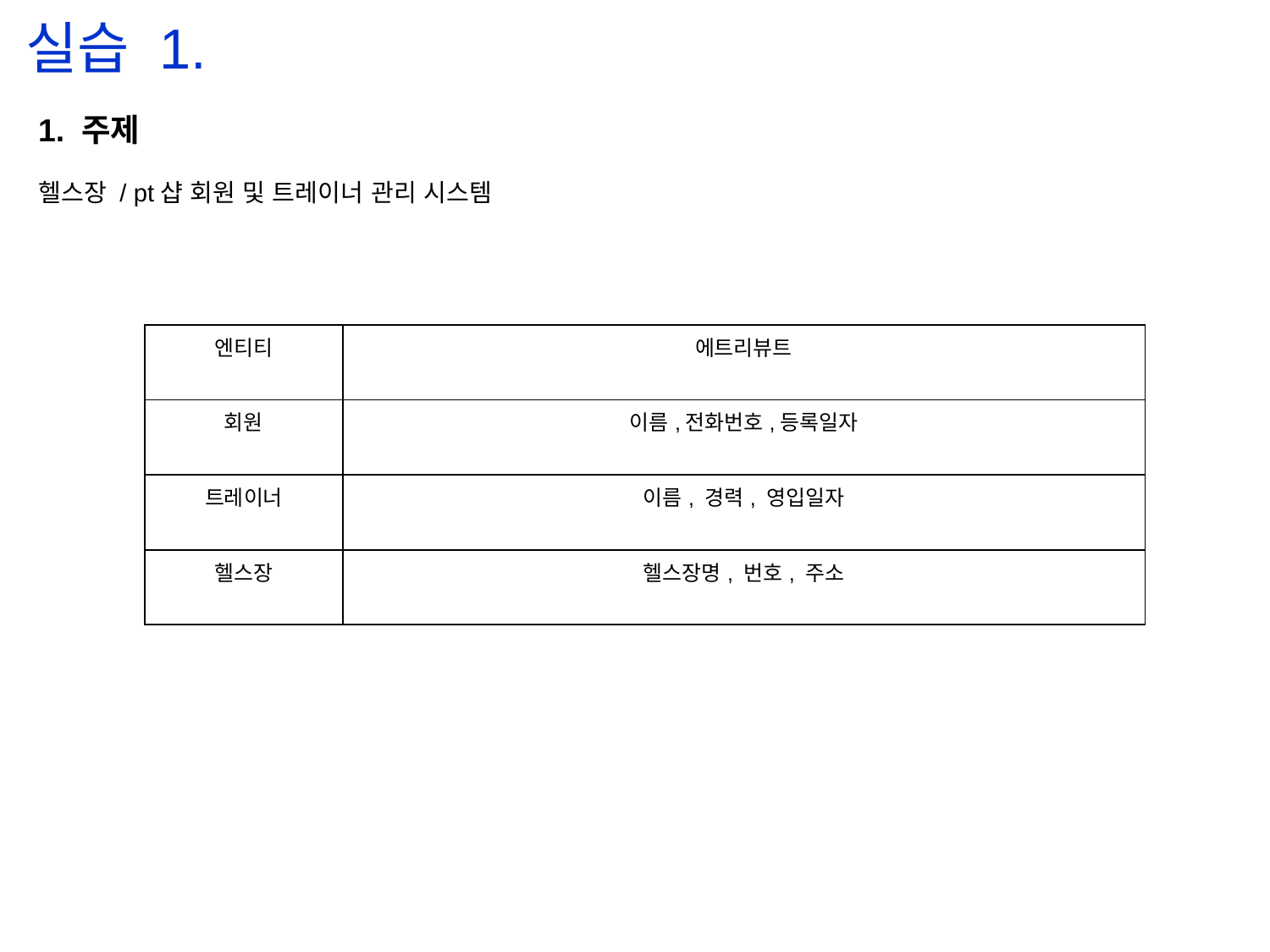

실습 1.

1. 주제

헬스장 / pt샵 회원 및 트레이너 관리 시스템

| 엔티티 | 에트리뷰트 |
| --- | --- |
| 회원 | 이름,전화번호,등록일자 |
| 트레이너 | 이름, 경력, 영입일자 |
| 헬스장 | 헬스장명, 번호, 주소 |